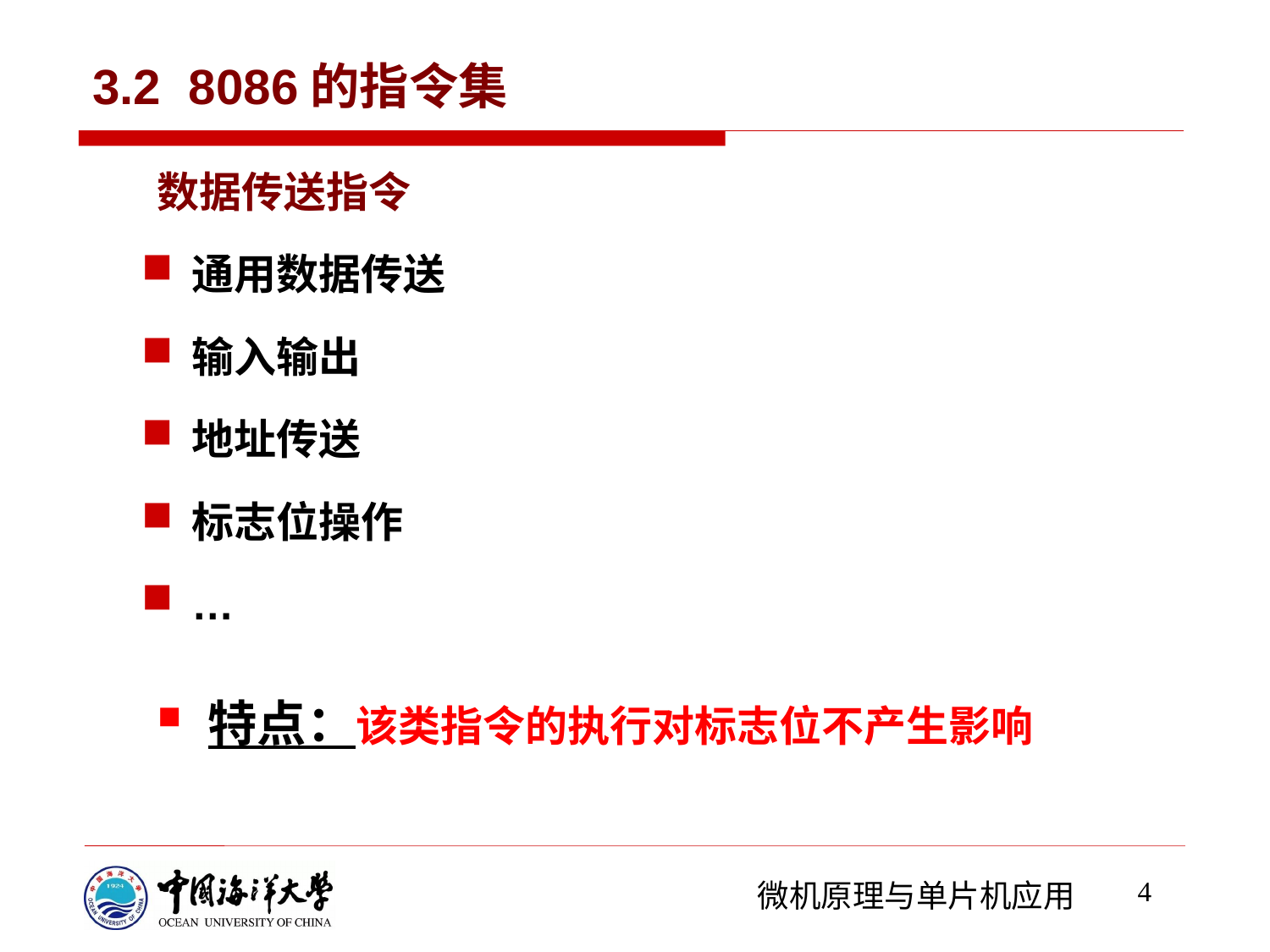

# 3.2  8086的指令集
数据传送指令
通用数据传送
输入输出
地址传送
标志位操作
…

特点：该类指令的执行对标志位不产生影响
4